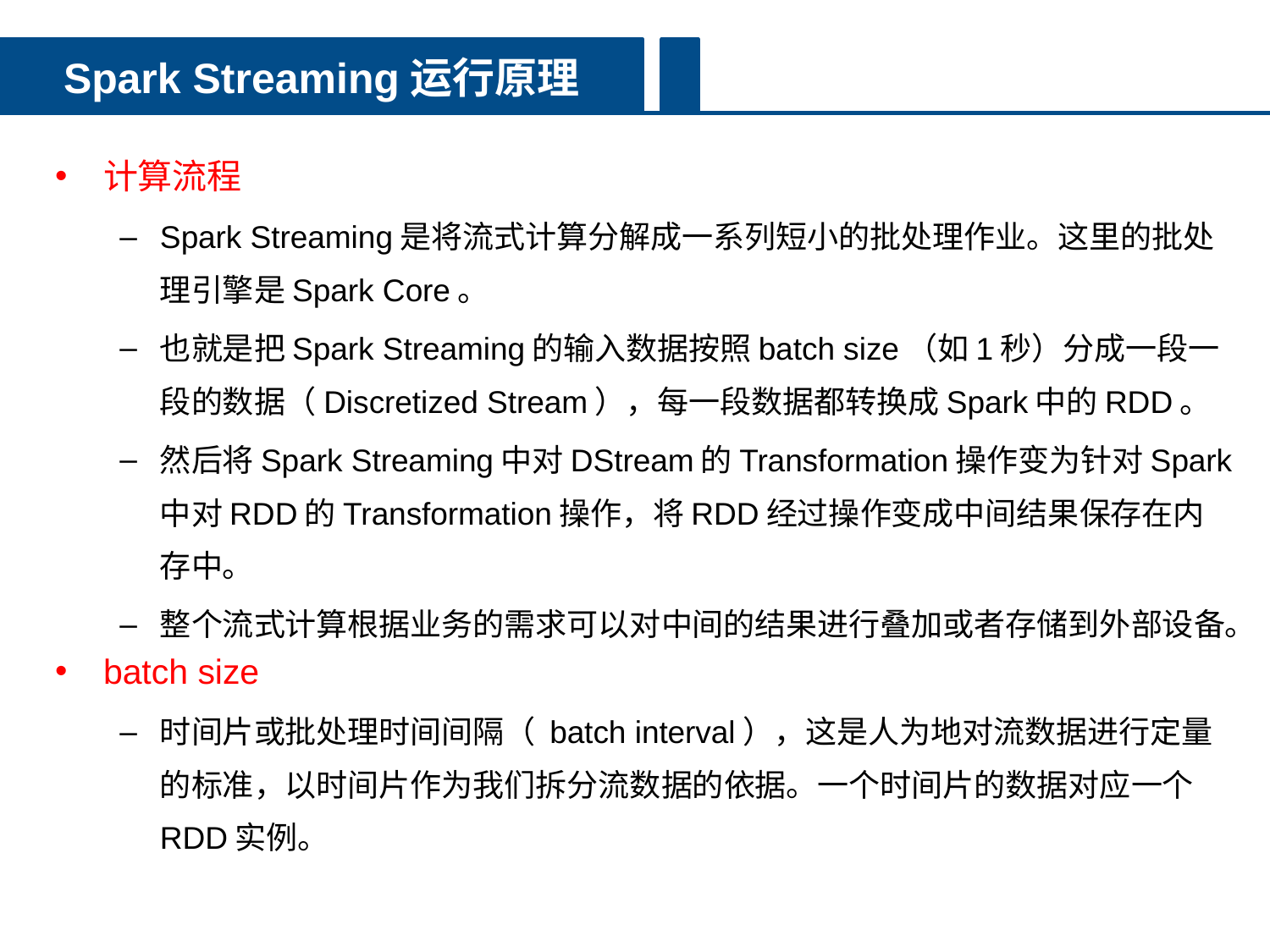

Spark Streaming运行原理

计算流程
Spark Streaming是将流式计算分解成一系列短小的批处理作业。这里的批处理引擎是Spark Core。
也就是把Spark Streaming的输入数据按照batch size（如1秒）分成一段一段的数据（Discretized Stream），每一段数据都转换成Spark中的RDD。
然后将Spark Streaming中对DStream的Transformation操作变为针对Spark中对RDD的Transformation操作，将RDD经过操作变成中间结果保存在内存中。
整个流式计算根据业务的需求可以对中间的结果进行叠加或者存储到外部设备。
batch size
时间片或批处理时间间隔（ batch interval），这是人为地对流数据进行定量的标准，以时间片作为我们拆分流数据的依据。一个时间片的数据对应一个RDD实例。